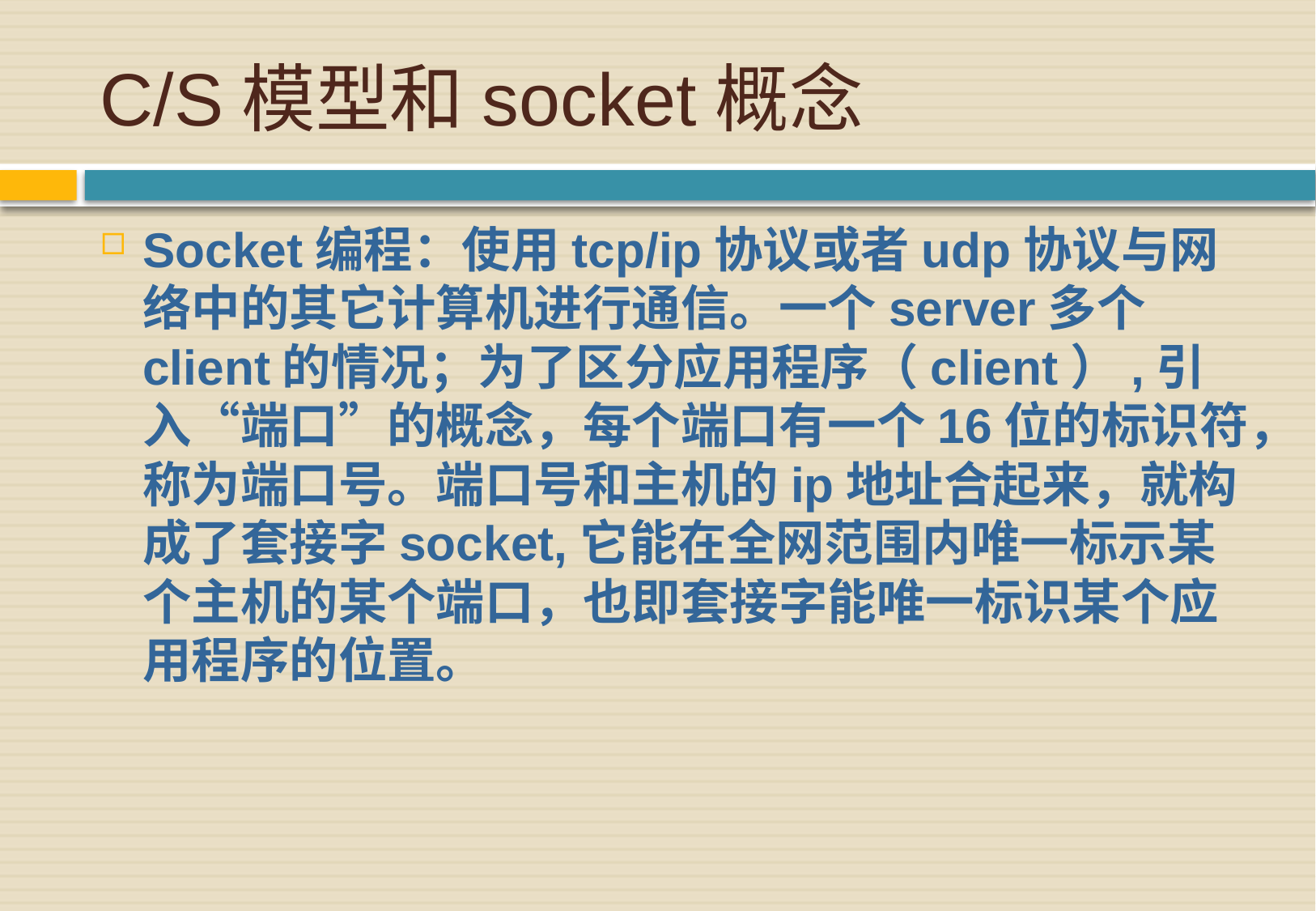

# C/S模型和socket概念
Socket编程：使用tcp/ip协议或者udp协议与网络中的其它计算机进行通信。一个server多个client的情况；为了区分应用程序（client）,引入“端口”的概念，每个端口有一个16位的标识符，称为端口号。端口号和主机的ip地址合起来，就构成了套接字socket,它能在全网范围内唯一标示某个主机的某个端口，也即套接字能唯一标识某个应用程序的位置。